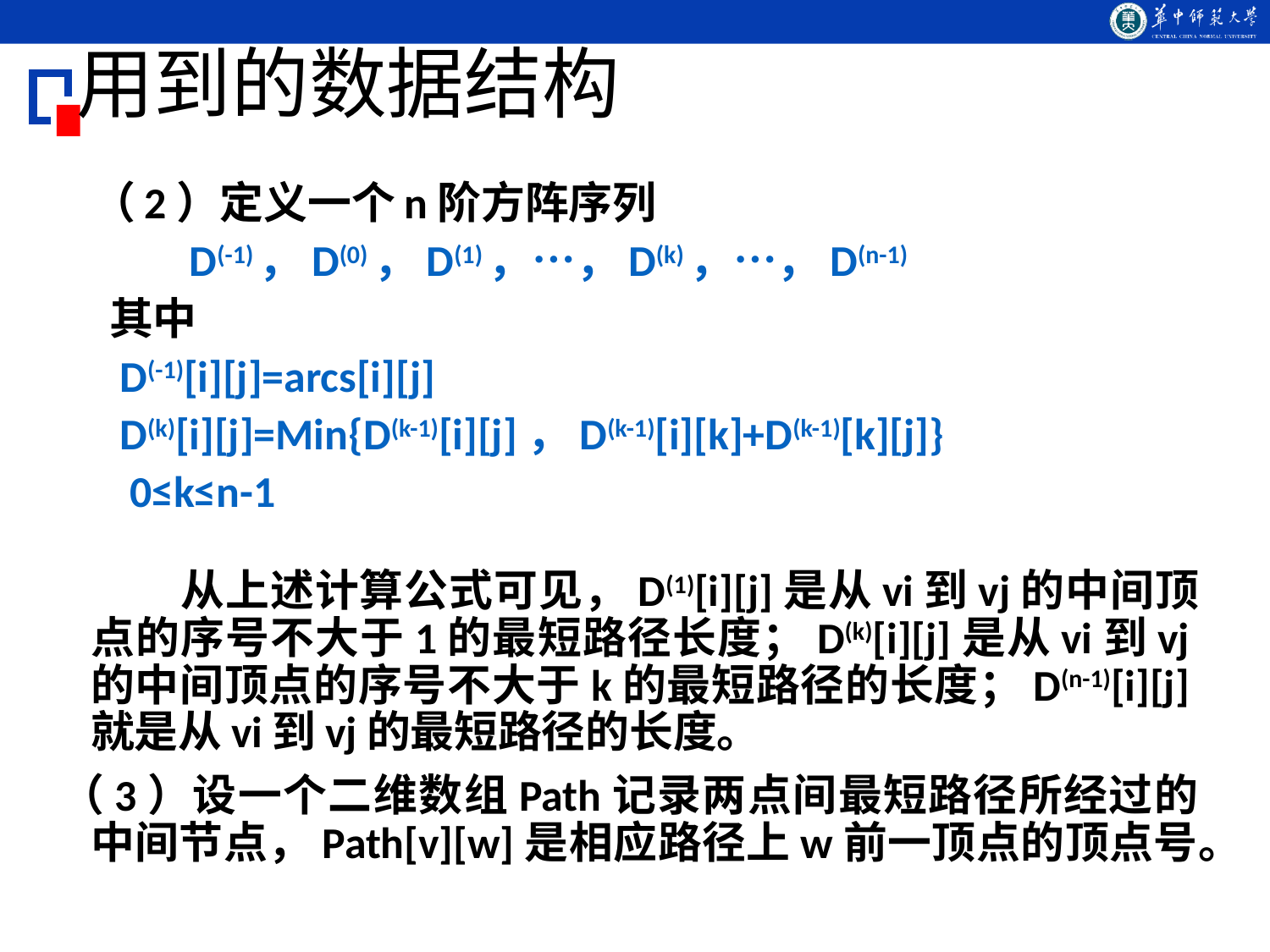

# 用到的数据结构

    （2）定义一个n阶方阵序列
             D(-1)，D(0)，D(1)，…，D(k)，…，D(n-1)
    其中
      D(-1)[i][j]=arcs[i][j]
      D(k)[i][j]=Min{D(k-1)[i][j]，D(k-1)[i][k]+D(k-1)[k][j]}
       0≤k≤n-1

          从上述计算公式可见，D(1)[i][j]是从vi到vj的中间顶点的序号不大于1的最短路径长度；D(k)[i][j]是从vi到vj的中间顶点的序号不大于k的最短路径的长度；D(n-1)[i][j]就是从vi到vj的最短路径的长度。
（3）设一个二维数组Path记录两点间最短路径所经过的中间节点，Path[v][w]是相应路径上w前一顶点的顶点号。